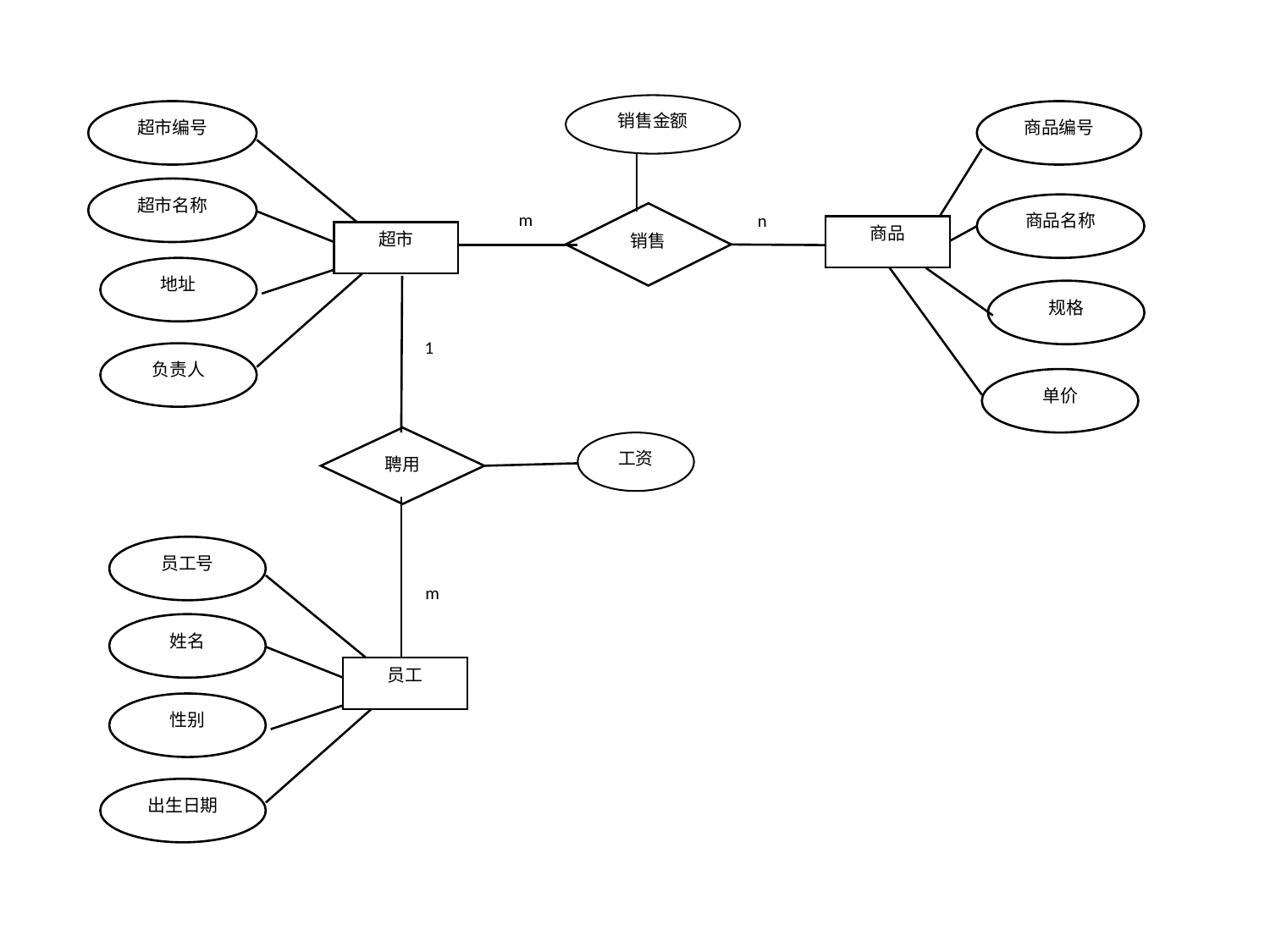

销售金额
超市编号
超市名称
超市
地址
负责人
商品编号
商品名称
商品
规格
单价
m
销售
n
1
聘用
工资
员工号
姓名
员工
性别
出生日期
m